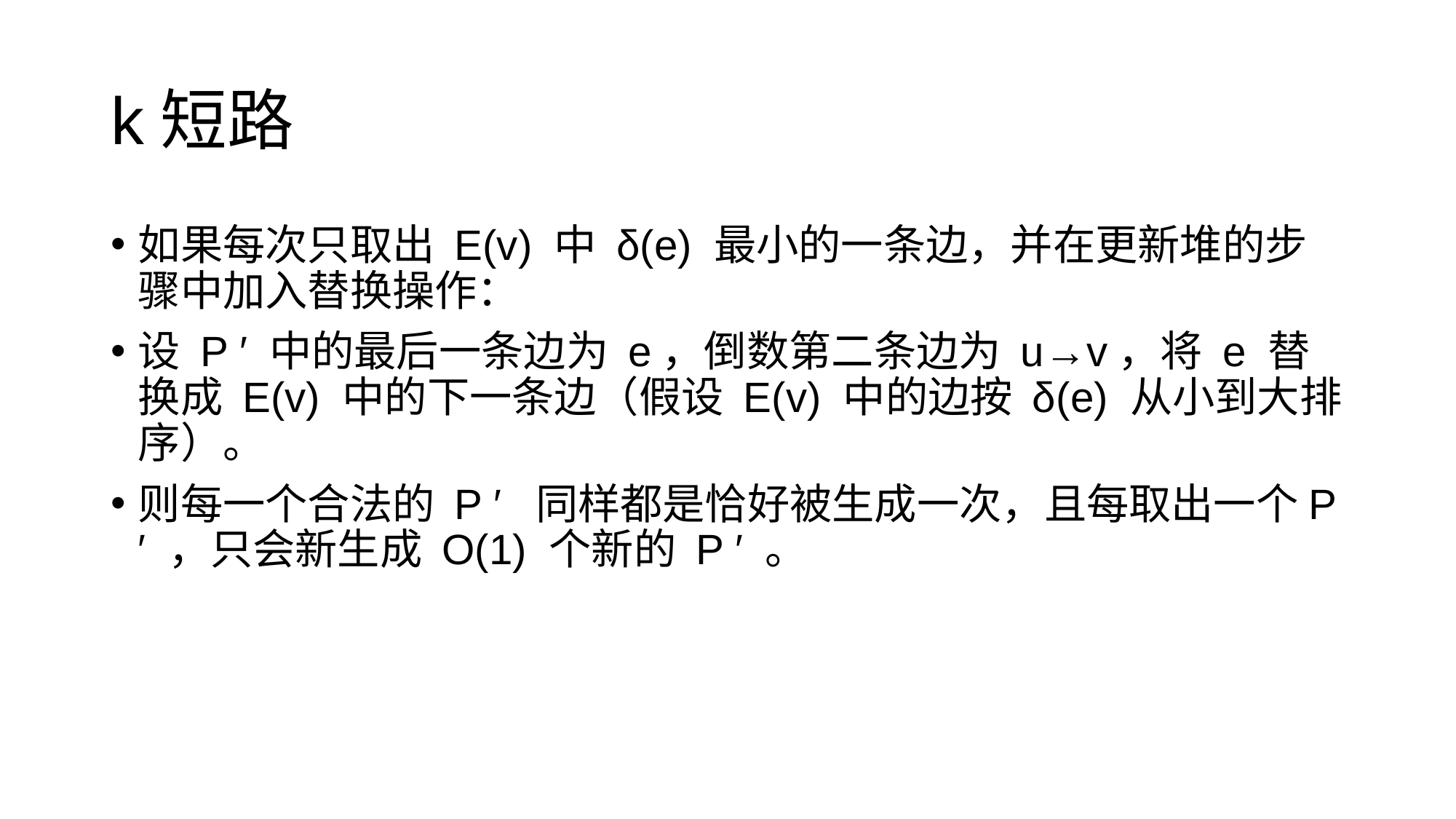

# k短路
如果每次只取出 E(v) 中 δ(e) 最小的一条边，并在更新堆的步骤中加入替换操作：
设 P ′ 中的最后一条边为 e，倒数第二条边为 u→v，将 e 替换成 E(v) 中的下一条边（假设 E(v) 中的边按 δ(e) 从小到大排序）。
则每一个合法的 P ′  同样都是恰好被生成一次，且每取出一个P ′ ，只会新生成 O(1) 个新的 P ′ 。